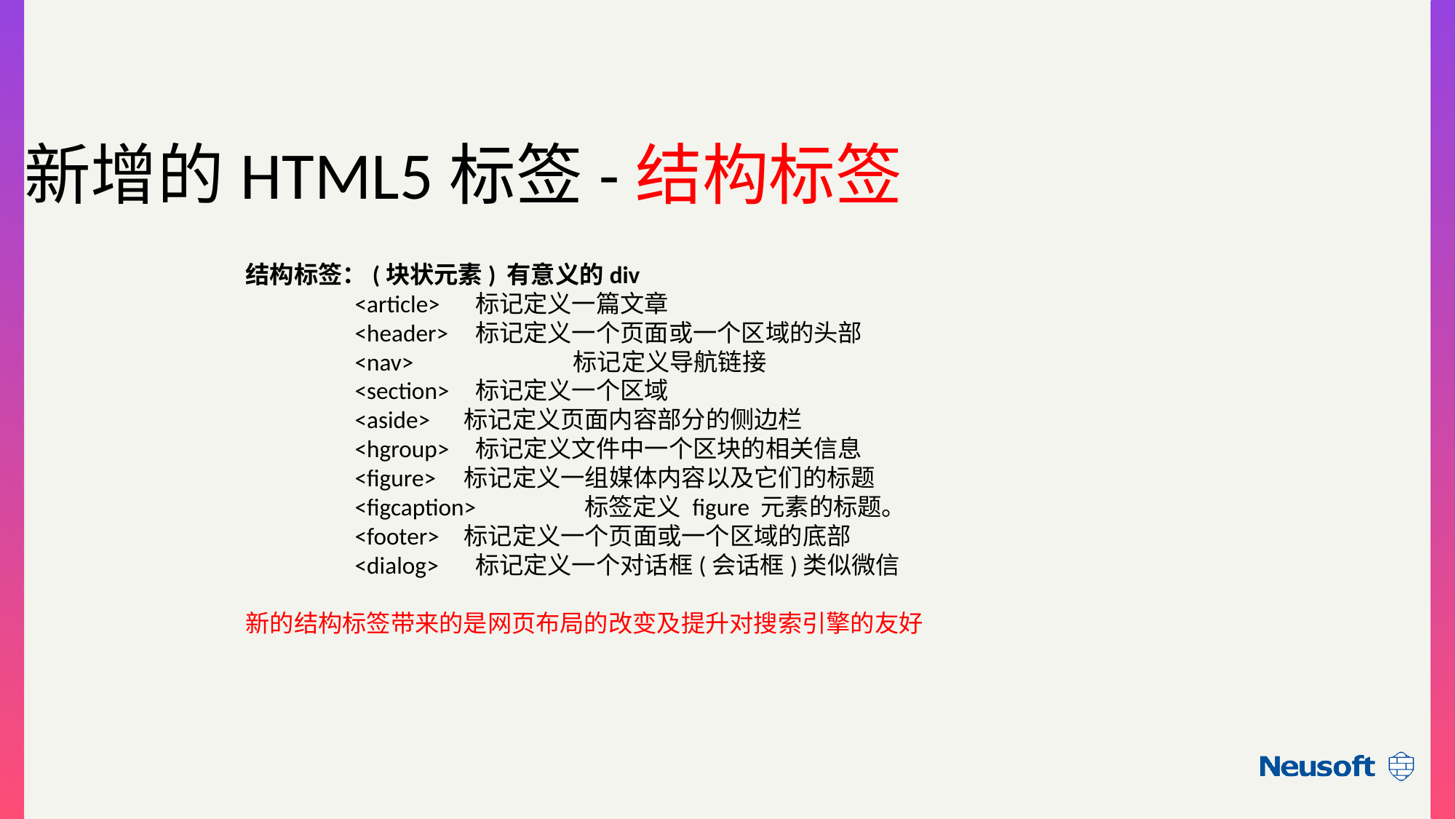

新增的HTML5标签-结构标签
结构标签：(块状元素) 有意义的div
	<article>	 标记定义一篇文章
	<header>	 标记定义一个页面或一个区域的头部
 	<nav> 		标记定义导航链接
	<section>	 标记定义一个区域
	<aside> 	标记定义页面内容部分的侧边栏
	<hgroup>	 标记定义文件中一个区块的相关信息
	<figure> 	标记定义一组媒体内容以及它们的标题
	<figcaption>	 标签定义 figure 元素的标题。
	<footer> 	标记定义一个页面或一个区域的底部
	<dialog>	 标记定义一个对话框(会话框)类似微信

新的结构标签带来的是网页布局的改变及提升对搜索引擎的友好